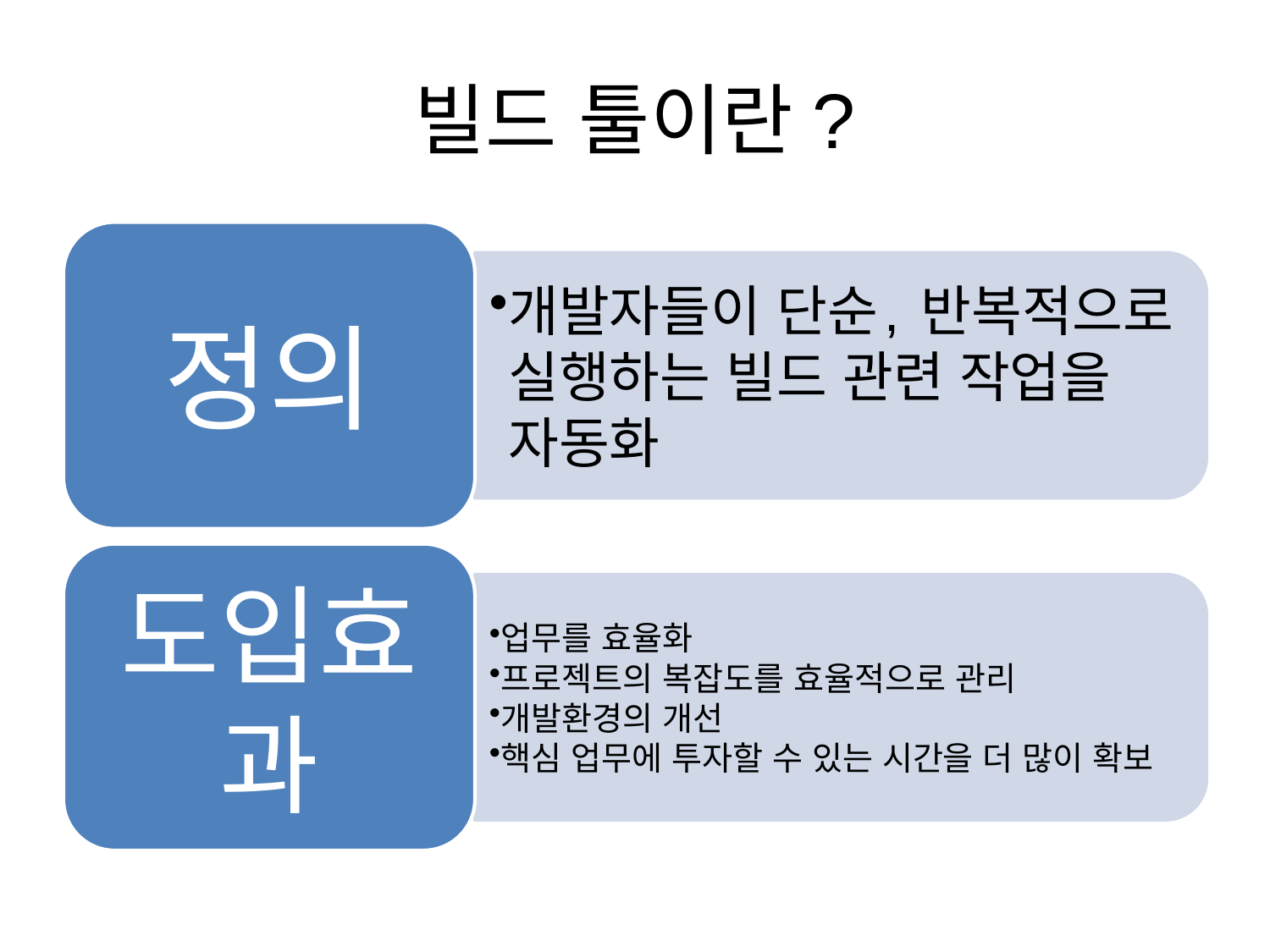

# 빌드 툴이란?
정의
개발자들이 단순, 반복적으로 실행하는 빌드 관련 작업을 자동화
도입효과
업무를 효율화
프로젝트의 복잡도를 효율적으로 관리
개발환경의 개선
핵심 업무에 투자할 수 있는 시간을 더 많이 확보